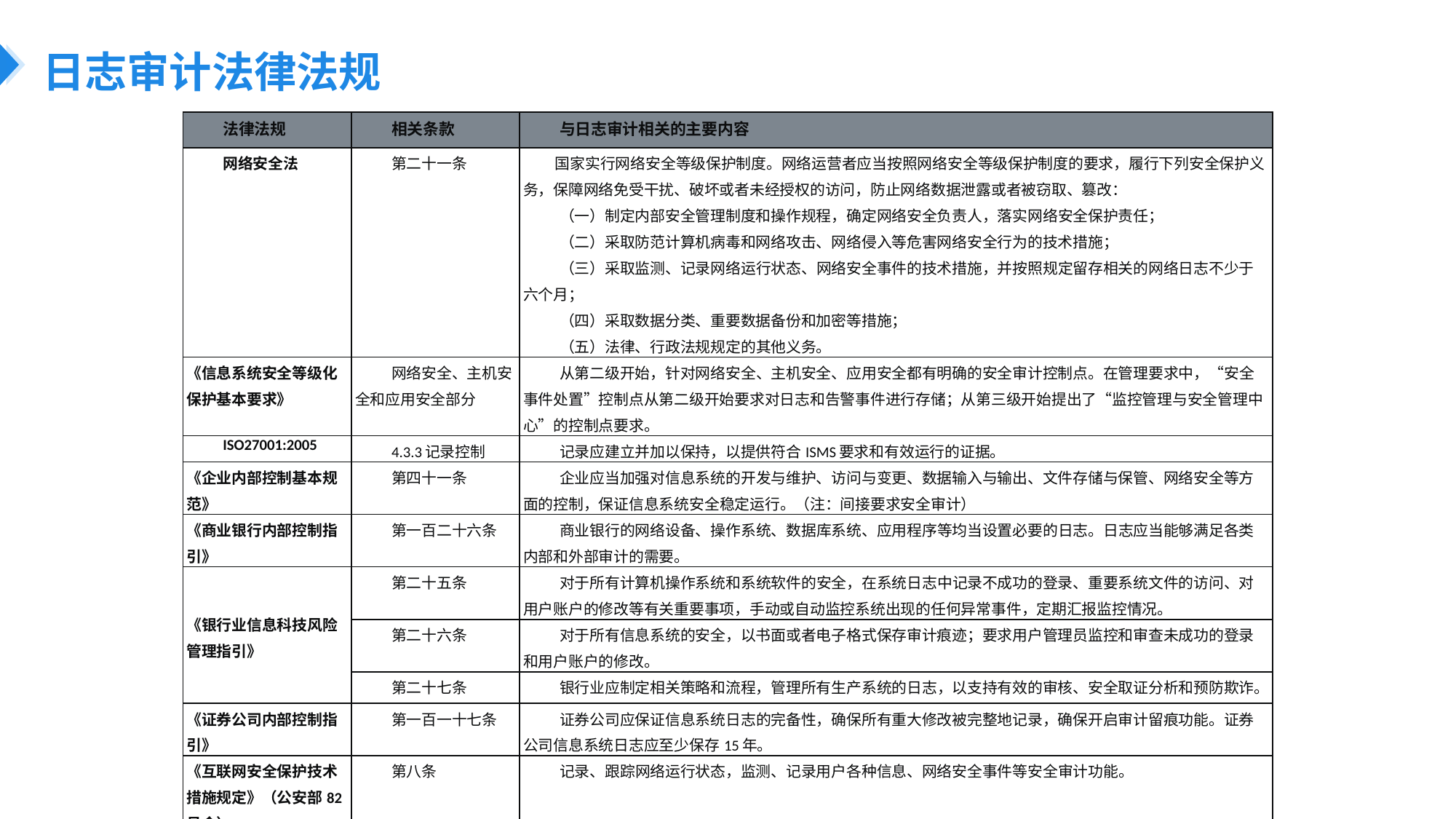

# 日志审计法律法规
| 法律法规 | 相关条款 | 与日志审计相关的主要内容 |
| --- | --- | --- |
| 网络安全法 | 第二十一条 | 国家实行网络安全等级保护制度。网络运营者应当按照网络安全等级保护制度的要求，履行下列安全保护义务，保障网络免受干扰、破坏或者未经授权的访问，防止网络数据泄露或者被窃取、篡改： （一）制定内部安全管理制度和操作规程，确定网络安全负责人，落实网络安全保护责任； （二）采取防范计算机病毒和网络攻击、网络侵入等危害网络安全行为的技术措施； （三）采取监测、记录网络运行状态、网络安全事件的技术措施，并按照规定留存相关的网络日志不少于六个月； （四）采取数据分类、重要数据备份和加密等措施； （五）法律、行政法规规定的其他义务。 |
| 《信息系统安全等级化保护基本要求》 | 网络安全、主机安全和应用安全部分 | 从第二级开始，针对网络安全、主机安全、应用安全都有明确的安全审计控制点。在管理要求中，“安全事件处置”控制点从第二级开始要求对日志和告警事件进行存储；从第三级开始提出了“监控管理与安全管理中心”的控制点要求。 |
| ISO27001:2005 | 4.3.3记录控制 | 记录应建立并加以保持，以提供符合ISMS要求和有效运行的证据。 |
| 《企业内部控制基本规范》 | 第四十一条 | 企业应当加强对信息系统的开发与维护、访问与变更、数据输入与输出、文件存储与保管、网络安全等方面的控制，保证信息系统安全稳定运行。（注：间接要求安全审计） |
| 《商业银行内部控制指引》 | 第一百二十六条 | 商业银行的网络设备、操作系统、数据库系统、应用程序等均当设置必要的日志。日志应当能够满足各类内部和外部审计的需要。 |
| 《银行业信息科技风险管理指引》 | 第二十五条 | 对于所有计算机操作系统和系统软件的安全，在系统日志中记录不成功的登录、重要系统文件的访问、对用户账户的修改等有关重要事项，手动或自动监控系统出现的任何异常事件，定期汇报监控情况。 |
|  | 第二十六条 | 对于所有信息系统的安全，以书面或者电子格式保存审计痕迹；要求用户管理员监控和审查未成功的登录和用户账户的修改。 |
|  | 第二十七条 | 银行业应制定相关策略和流程，管理所有生产系统的日志，以支持有效的审核、安全取证分析和预防欺诈。 |
| 《证券公司内部控制指引》 | 第一百一十七条 | 证券公司应保证信息系统日志的完备性，确保所有重大修改被完整地记录，确保开启审计留痕功能。证券公司信息系统日志应至少保存15年。 |
| 《互联网安全保护技术措施规定》（公安部82号令） | 第八条 | 记录、跟踪网络运行状态，监测、记录用户各种信息、网络安全事件等安全审计功能。 |
| 萨班斯（SOX）法案 | 第404款 | 公司管理层建立和维护内部控制系统及相应控制程序充分有效的责任；发行人管理层最近财政年度末对内部控制体系及控制程序有效性的评价。（注：在SOX中，信息系统日志审计系统及其审计结果是评判内控评价有效性的一个重要工具和佐证） |